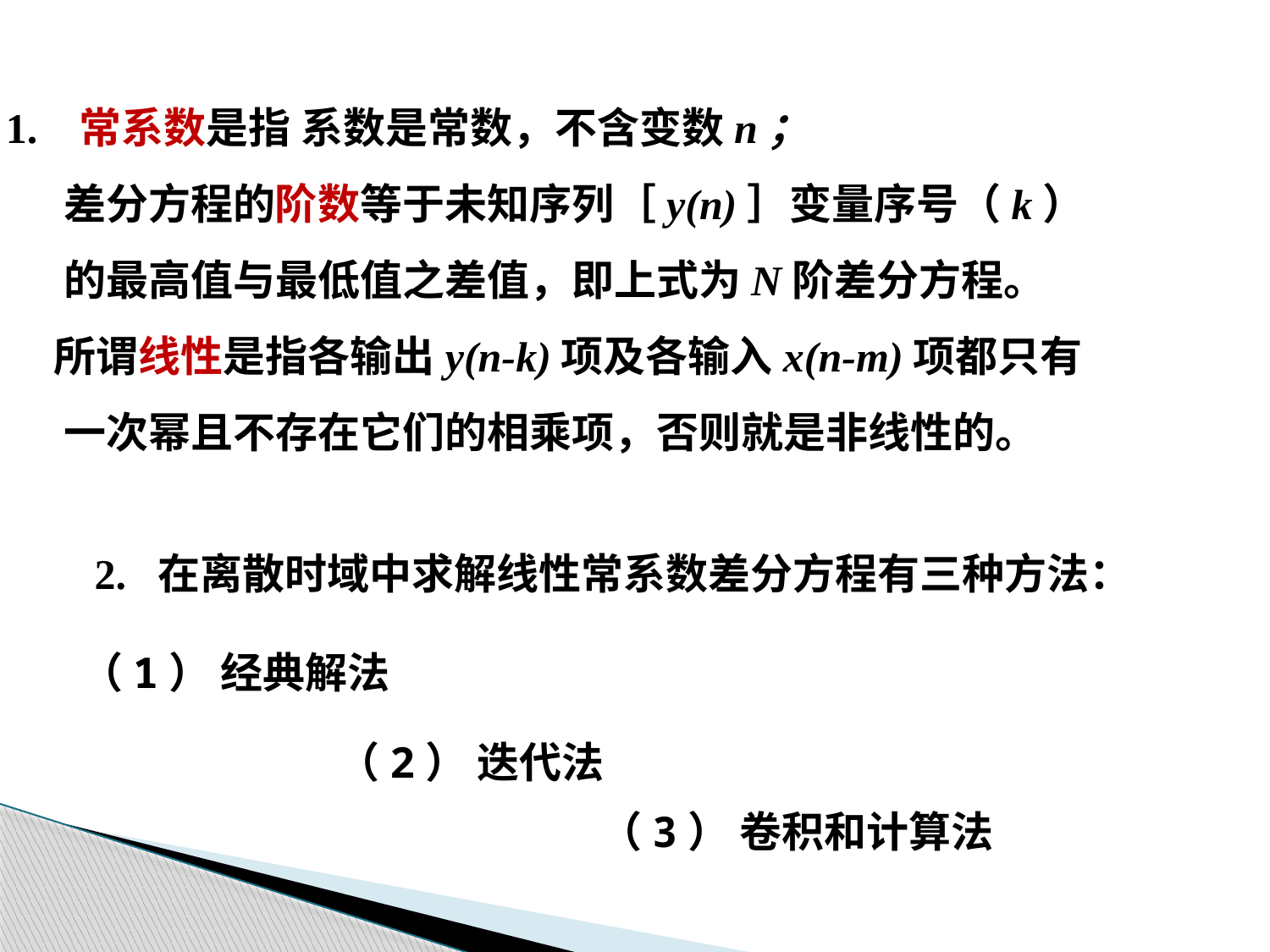

1.   常系数是指 系数是常数，不含变数n；
     差分方程的阶数等于未知序列［y(n)］变量序号（k）
     的最高值与最低值之差值，即上式为N阶差分方程。
    所谓线性是指各输出y(n-k)项及各输入x(n-m)项都只有
     一次幂且不存在它们的相乘项，否则就是非线性的。
2.  在离散时域中求解线性常系数差分方程有三种方法：
（1） 经典解法
（2） 迭代法
（3） 卷积和计算法